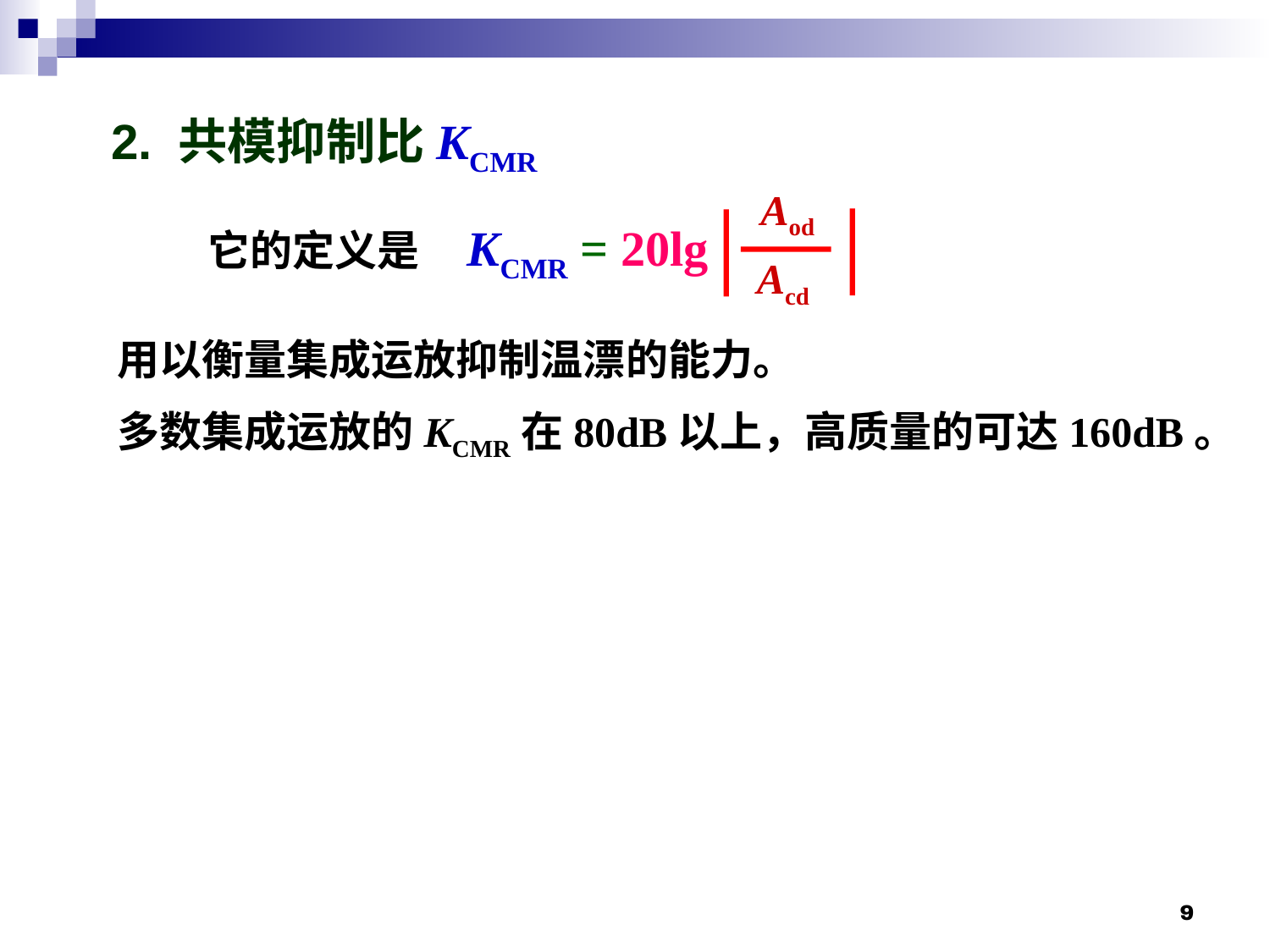

2. 共模抑制比KCMR
Aod

它的定义是    KCMR = 20lg
 Acd

用以衡量集成运放抑制温漂的能力。
多数集成运放的KCMR在80dB以上，高质量的可达160dB。
9